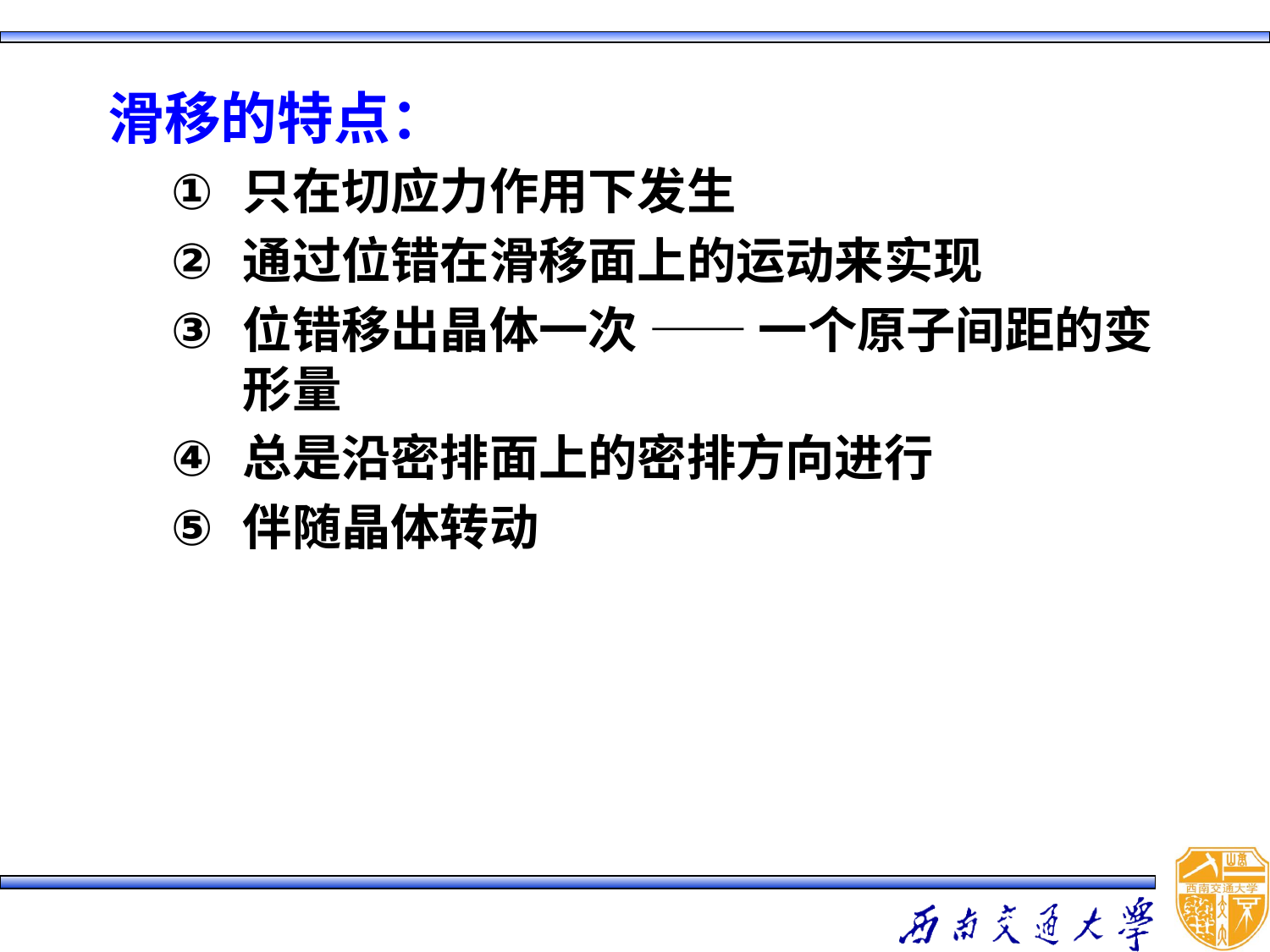

滑移的特点：
只在切应力作用下发生
通过位错在滑移面上的运动来实现
位错移出晶体一次 —— 一个原子间距的变形量
总是沿密排面上的密排方向进行
伴随晶体转动